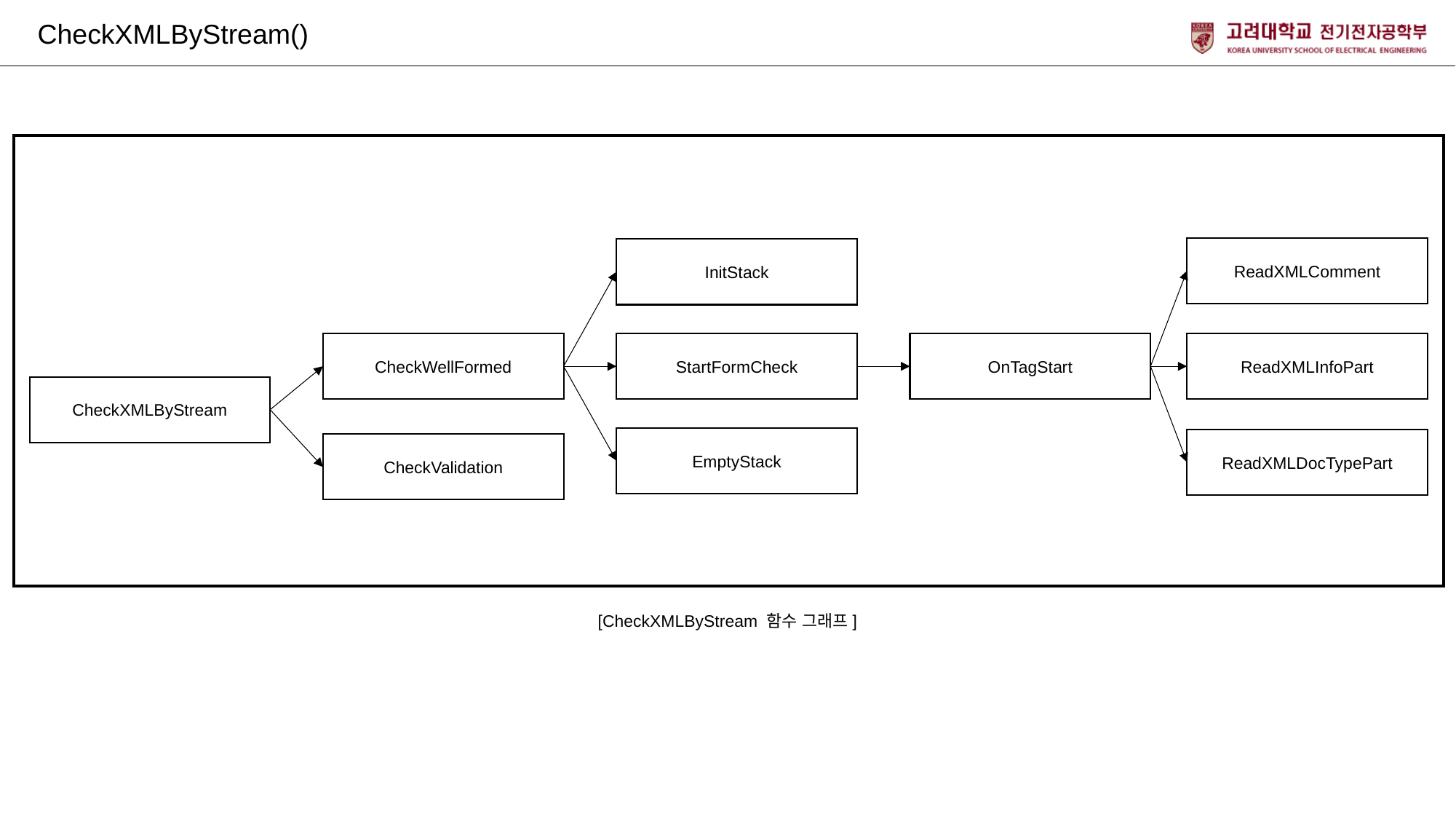

CheckXMLByStream()

ReadXMLComment
InitStack
OnTagStart
ReadXMLInfoPart
CheckWellFormed
StartFormCheck
CheckXMLByStream
EmptyStack
ReadXMLDocTypePart
CheckValidation
[CheckXMLByStream 함수 그래프]